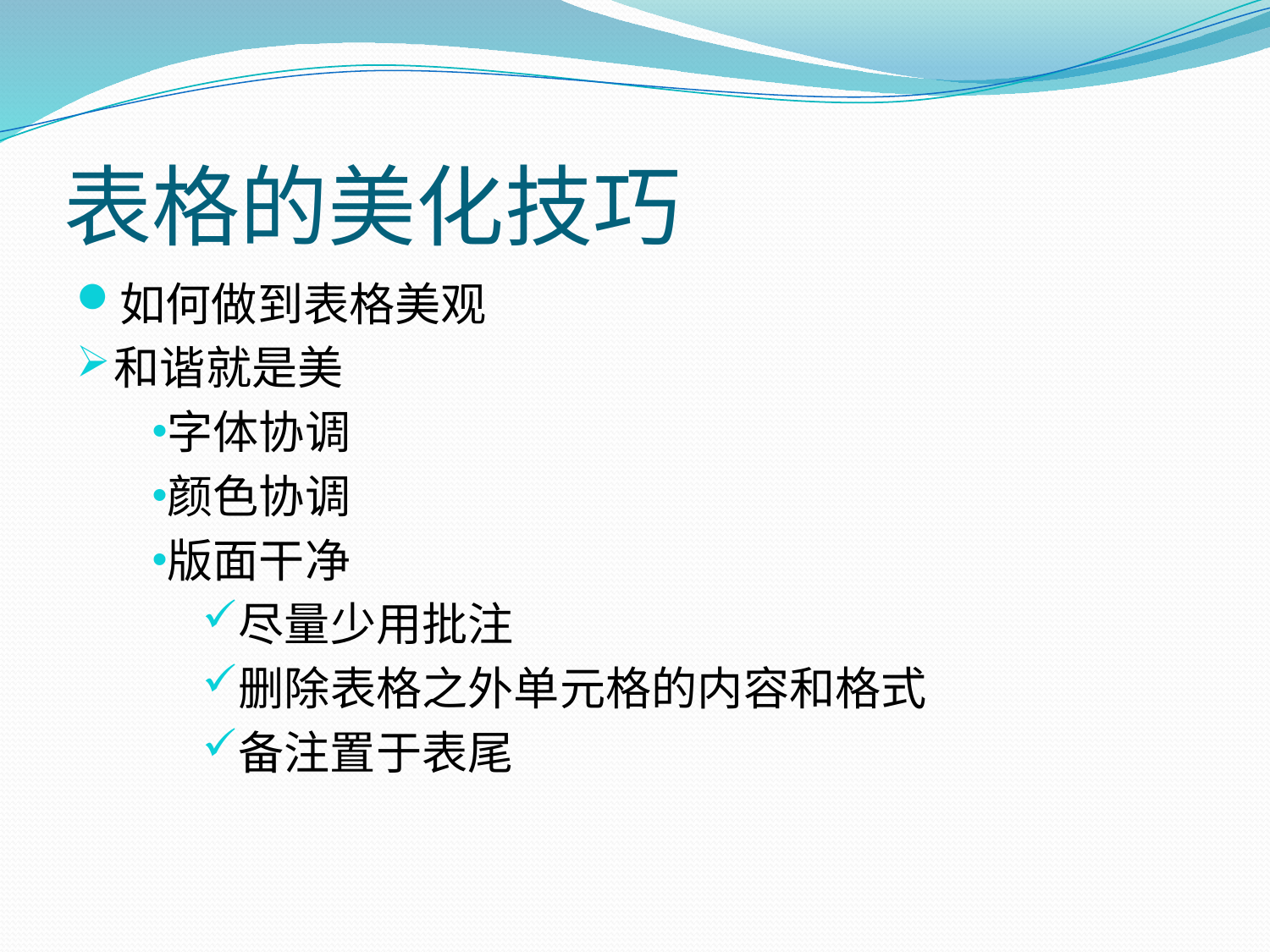

# 表格的美化技巧
如何做到表格美观
和谐就是美
字体协调
颜色协调
版面干净
尽量少用批注
删除表格之外单元格的内容和格式
备注置于表尾